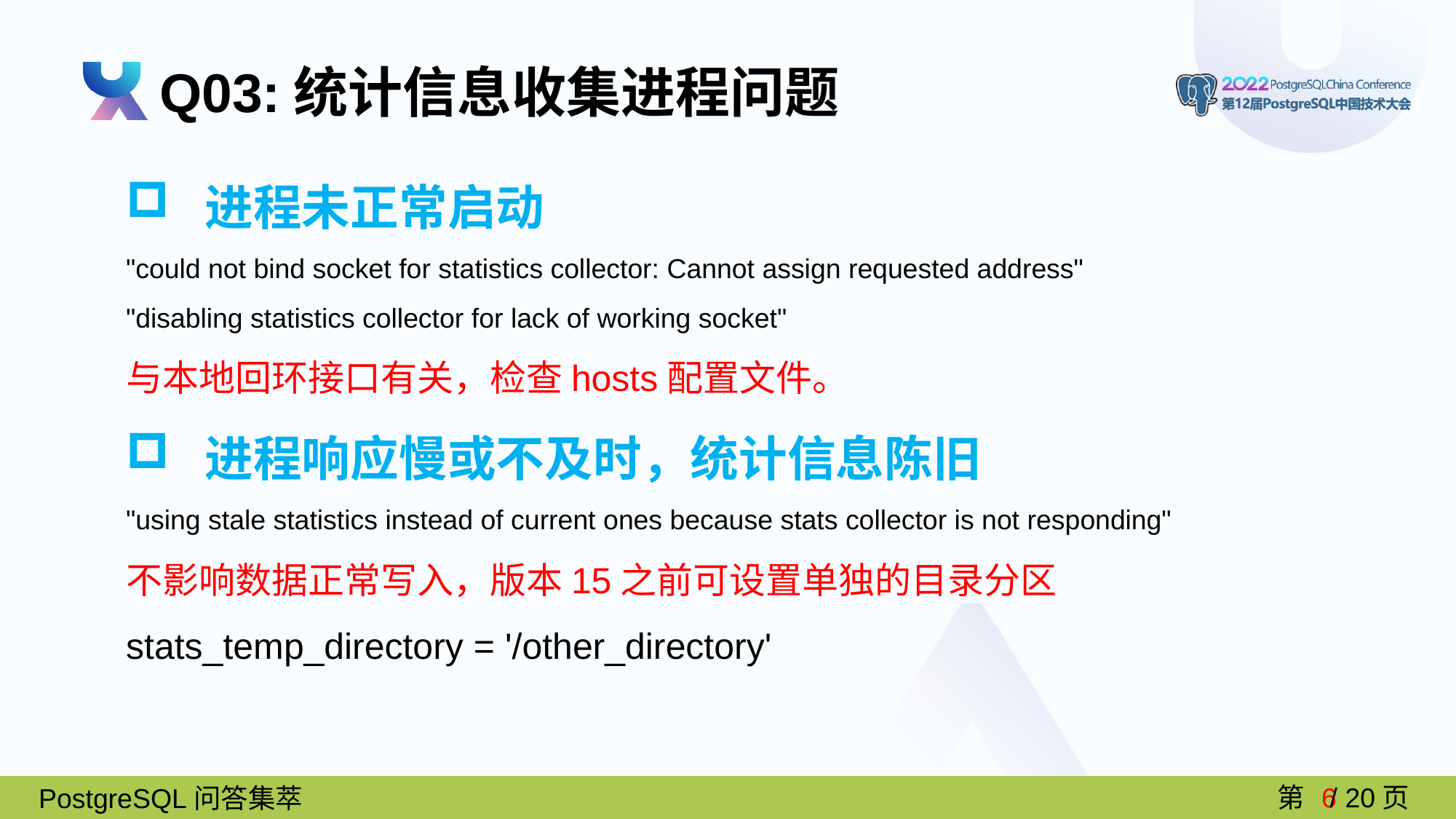

Q03:统计信息收集进程问题
  进程未正常启动
"could not bind socket for statistics collector: Cannot assign requested address"
"disabling statistics collector for lack of working socket"
与本地回环接口有关，检查hosts配置文件。
  进程响应慢或不及时，统计信息陈旧
"using stale statistics instead of current ones because stats collector is not responding"
不影响数据正常写入，版本15之前可设置单独的目录分区
stats_temp_directory = '/other_directory'